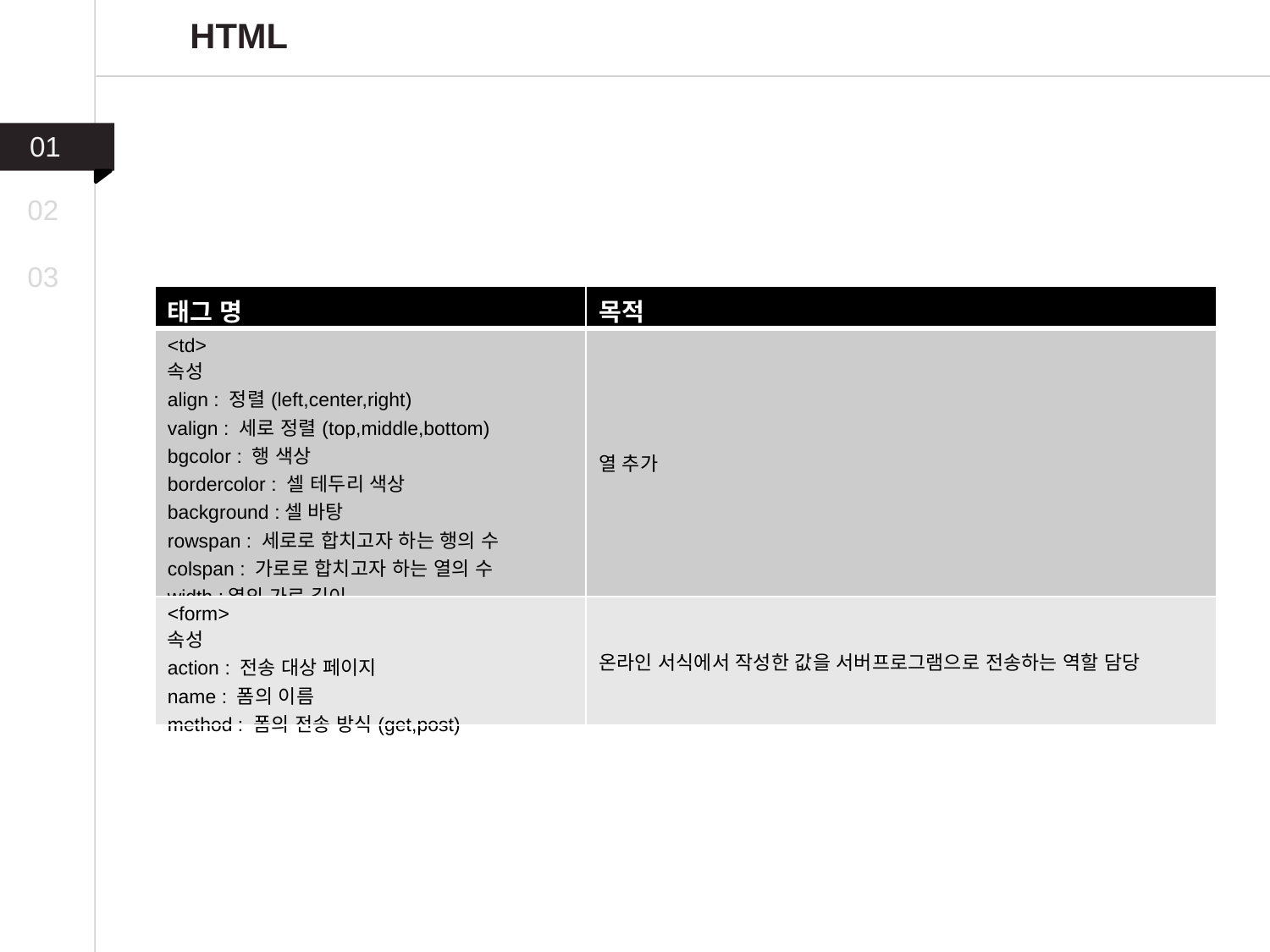

HTML
01

02
03
| 태그 명 | 목적 |
| --- | --- |
| <td> 속성 align : 정렬(left,center,right) valign : 세로 정렬(top,middle,bottom) bgcolor : 행 색상 bordercolor : 셀 테두리 색상 background :셀 바탕 rowspan : 세로로 합치고자 하는 행의 수 colspan : 가로로 합치고자 하는 열의 수 width :열의 가로 길이 height : 열의 세로 길이 | 열 추가 |
| <form> 속성 action : 전송 대상 페이지 name : 폼의 이름 method : 폼의 전송 방식(get,post) | 온라인 서식에서 작성한 값을 서버프로그램으로 전송하는 역할 담당 |